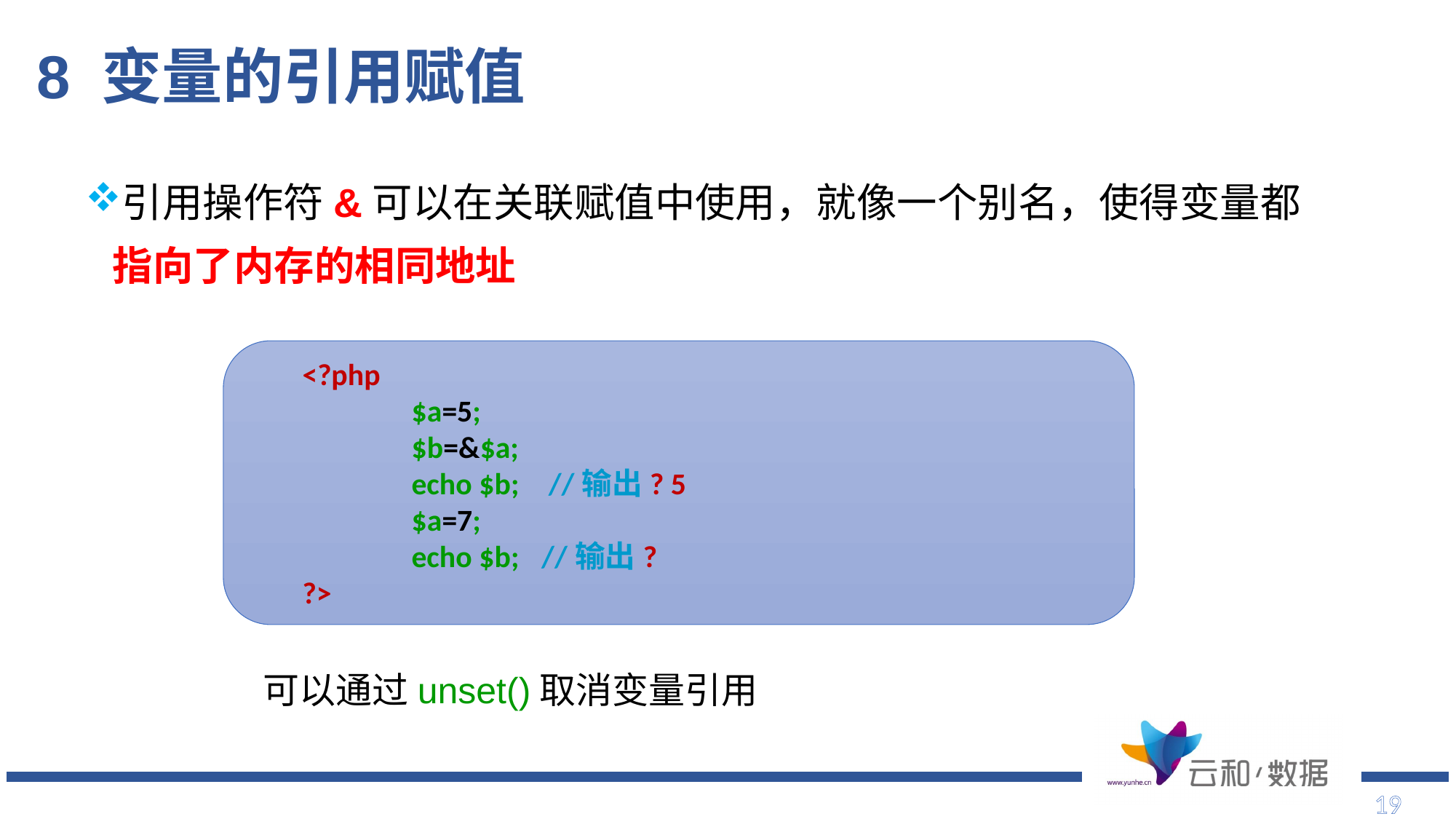

# 8 变量的引用赋值
引用操作符&可以在关联赋值中使用，就像一个别名，使得变量都指向了内存的相同地址
<?php
	$a=5;
	$b=&$a;
	echo $b;	    //输出? 5
	$a=7;
	echo $b;	   //输出?
?>
可以通过unset()取消变量引用